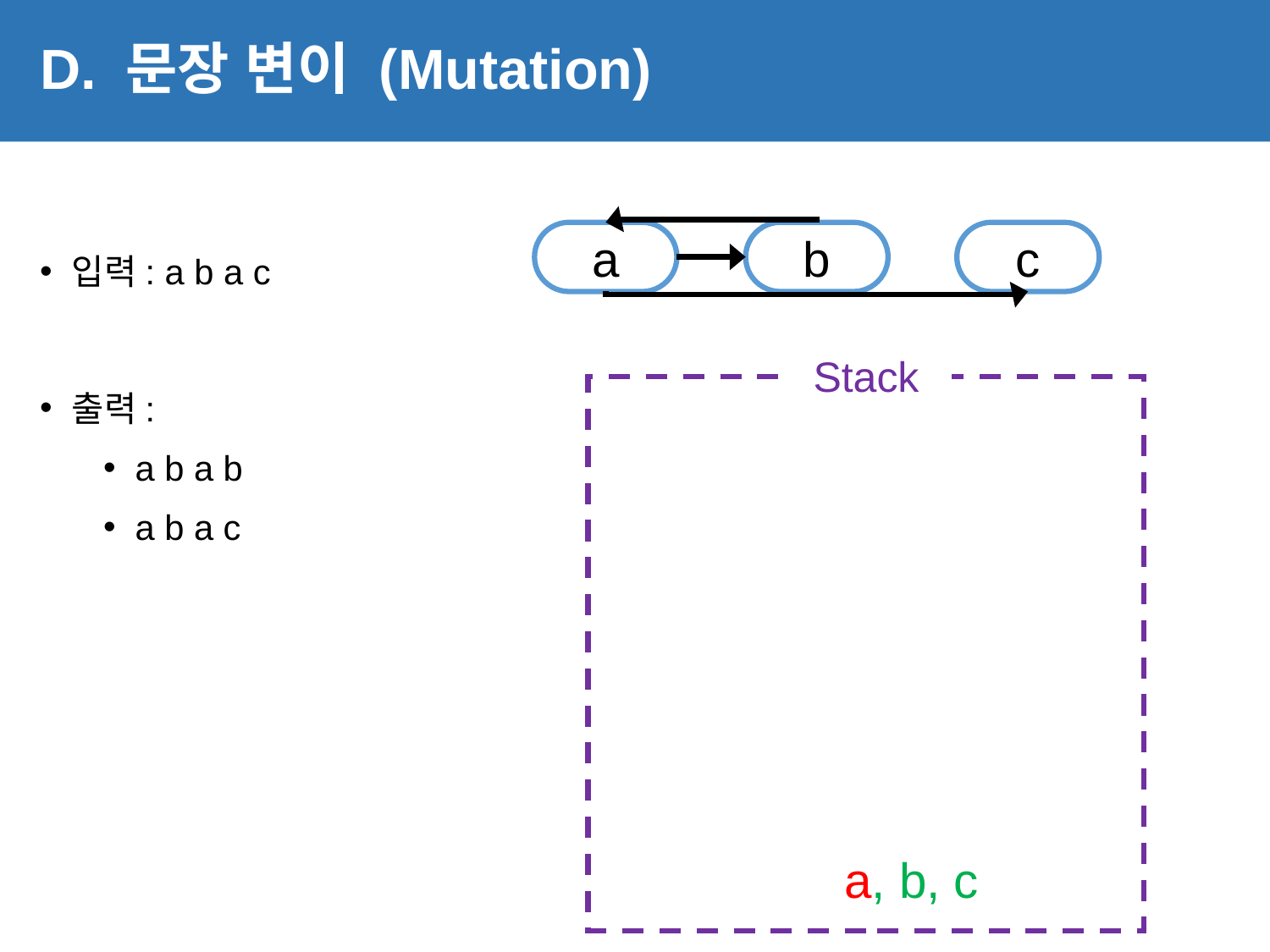

# D. 문장 변이 (Mutation)
13

입력: a b a c

출력:
a b a b
a b a c
a
b
c
Stack

a, b, c